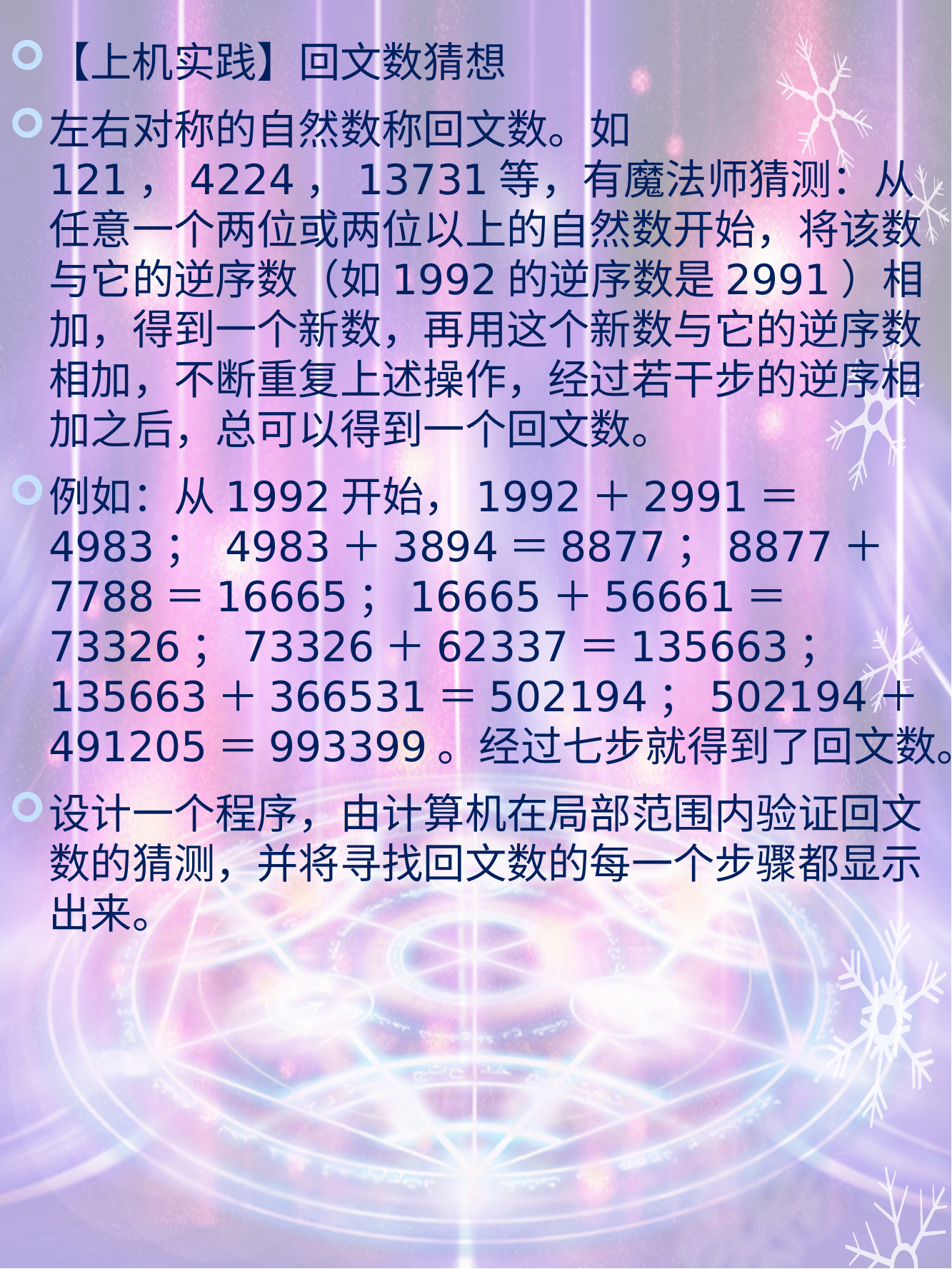

【上机实践】回文数猜想
左右对称的自然数称回文数。如121，4224，13731等，有魔法师猜测：从任意一个两位或两位以上的自然数开始，将该数与它的逆序数（如1992的逆序数是2991）相加，得到一个新数，再用这个新数与它的逆序数相加，不断重复上述操作，经过若干步的逆序相加之后，总可以得到一个回文数。
例如：从1992开始，1992＋2991＝4983； 4983＋3894＝8877；8877＋7788＝16665；16665＋56661＝73326；73326＋62337＝135663；135663＋366531＝502194；502194＋491205＝993399。经过七步就得到了回文数。
设计一个程序，由计算机在局部范围内验证回文数的猜测，并将寻找回文数的每一个步骤都显示出来。